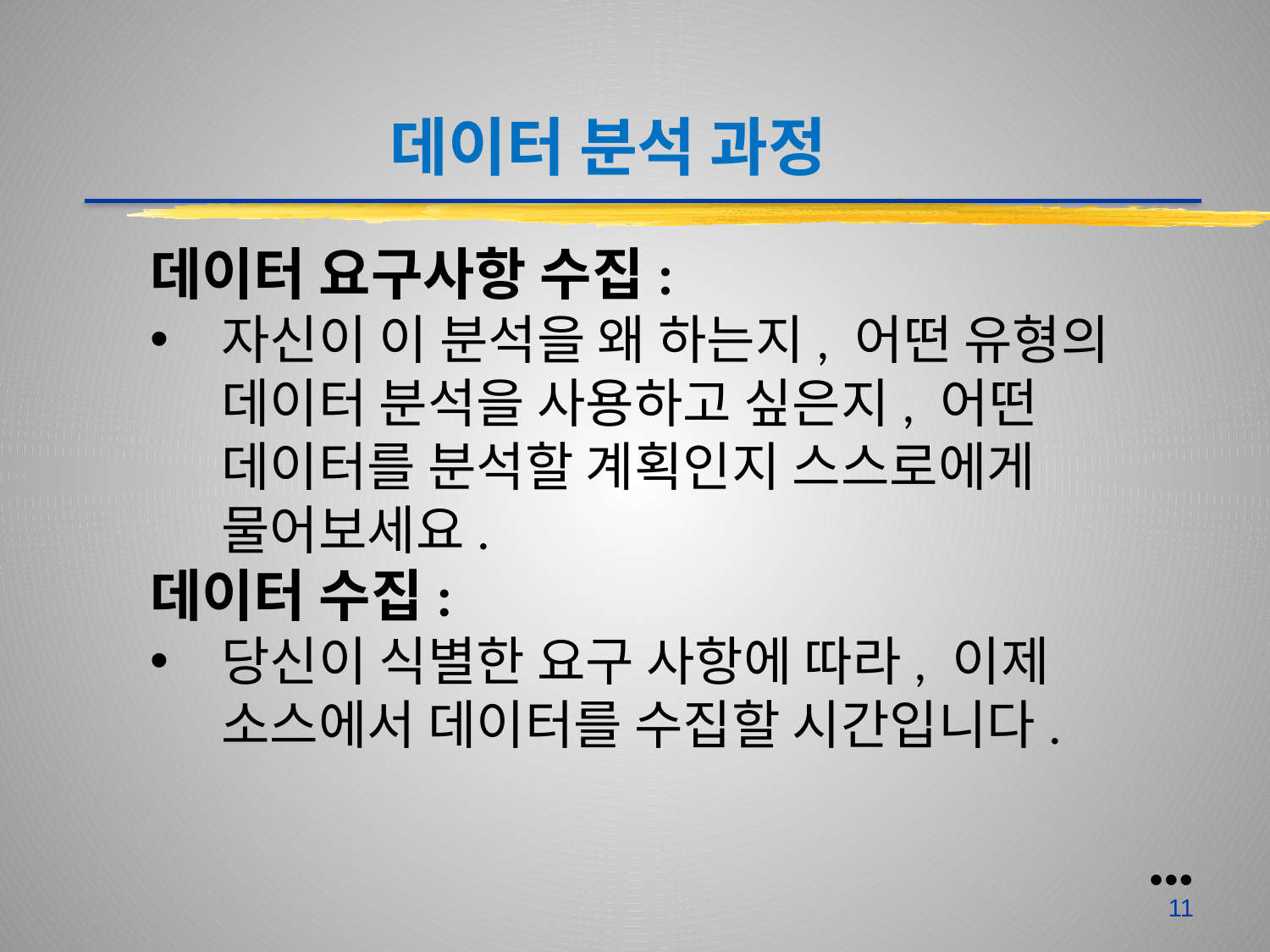

데이터 분석 과정
데이터 요구사항 수집:
자신이 이 분석을 왜 하는지, 어떤 유형의 데이터 분석을 사용하고 싶은지, 어떤 데이터를 분석할 계획인지 스스로에게 물어보세요.
데이터 수집:
당신이 식별한 요구 사항에 따라, 이제 소스에서 데이터를 수집할 시간입니다.
●●●
11